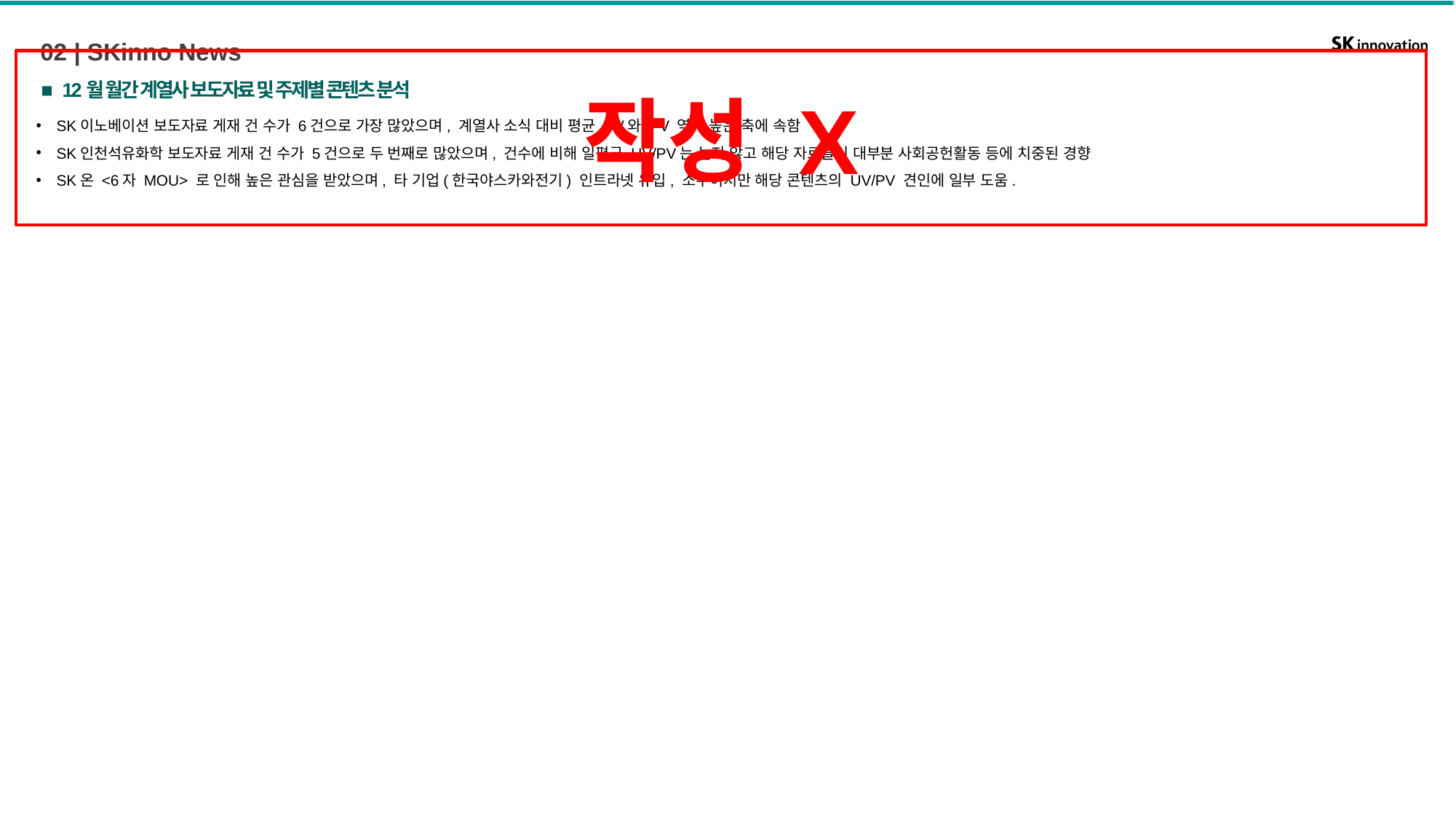

02 | SKinno News
작성 X
■   12월 월간 계열사 보도자료 및 주제별 콘텐츠 분석
SK이노베이션 보도자료 게재 건 수가 6건으로 가장 많았으며, 계열사 소식 대비 평균 UV와 PV 역시 높은 축에 속함
SK인천석유화학 보도자료 게재 건 수가 5건으로 두 번째로 많았으며, 건수에 비해 일평균 UV/PV는 높지 않고 해당 자료들이 대부분 사회공헌활동 등에 치중된 경향
SK온 <6자 MOU> 로 인해 높은 관심을 받았으며, 타 기업(한국야스카와전기) 인트라넷 유입, 소수이지만 해당 콘텐츠의 UV/PV 견인에 일부 도움.